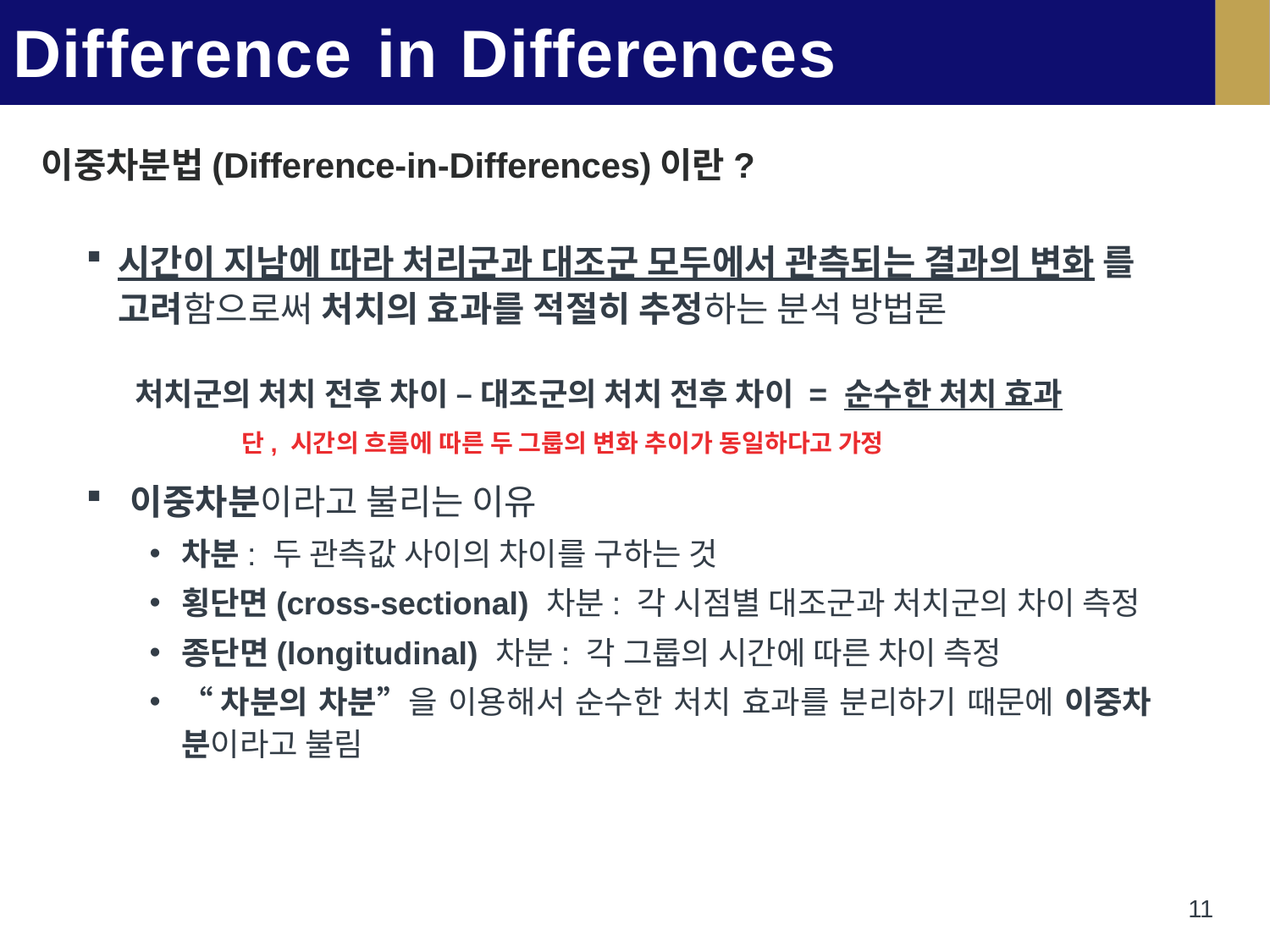

# Difference in Differences
이중차분법(Difference-in-Differences)이란?

시간이 지남에 따라 처리군과 대조군 모두에서 관측되는 결과의 변화 를 고려함으로써 처치의 효과를 적절히 추정하는 분석 방법론

처치군의 처치 전후 차이 – 대조군의 처치 전후 차이 = 순수한 처치 효과
단, 시간의 흐름에 따른 두 그룹의 변화 추이가 동일하다고 가정
이중차분이라고 불리는 이유
차분: 두 관측값 사이의 차이를 구하는 것
횡단면(cross-sectional) 차분: 각 시점별 대조군과 처치군의 차이 측정
종단면(longitudinal) 차분: 각 그룹의 시간에 따른 차이 측정
“차분의 차분”을 이용해서 순수한 처치 효과를 분리하기 때문에 이중차 분이라고 불림
11